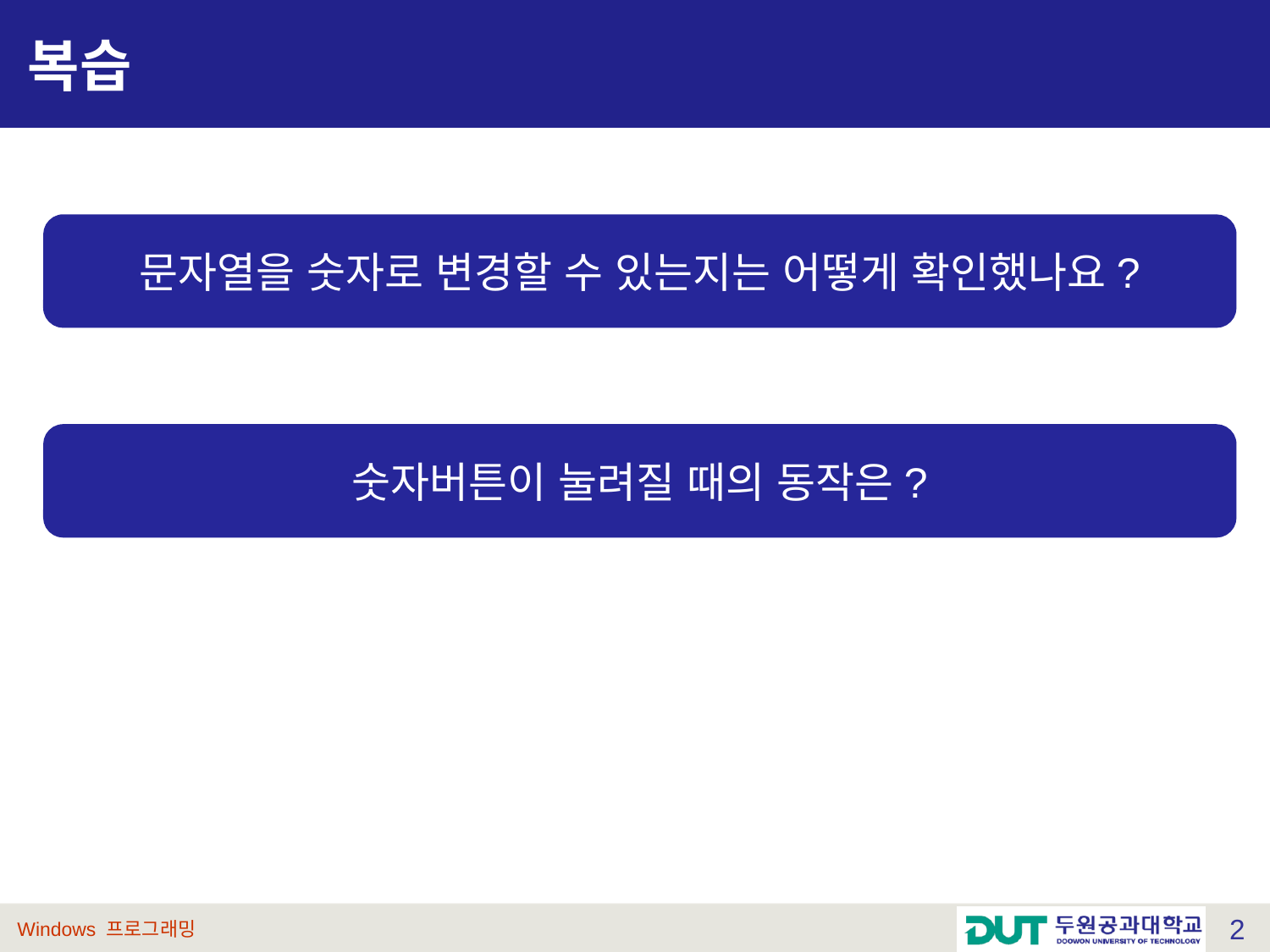

# 복습
문자열을 숫자로 변경할 수 있는지는 어떻게 확인했나요?
숫자버튼이 눌려질 때의 동작은?